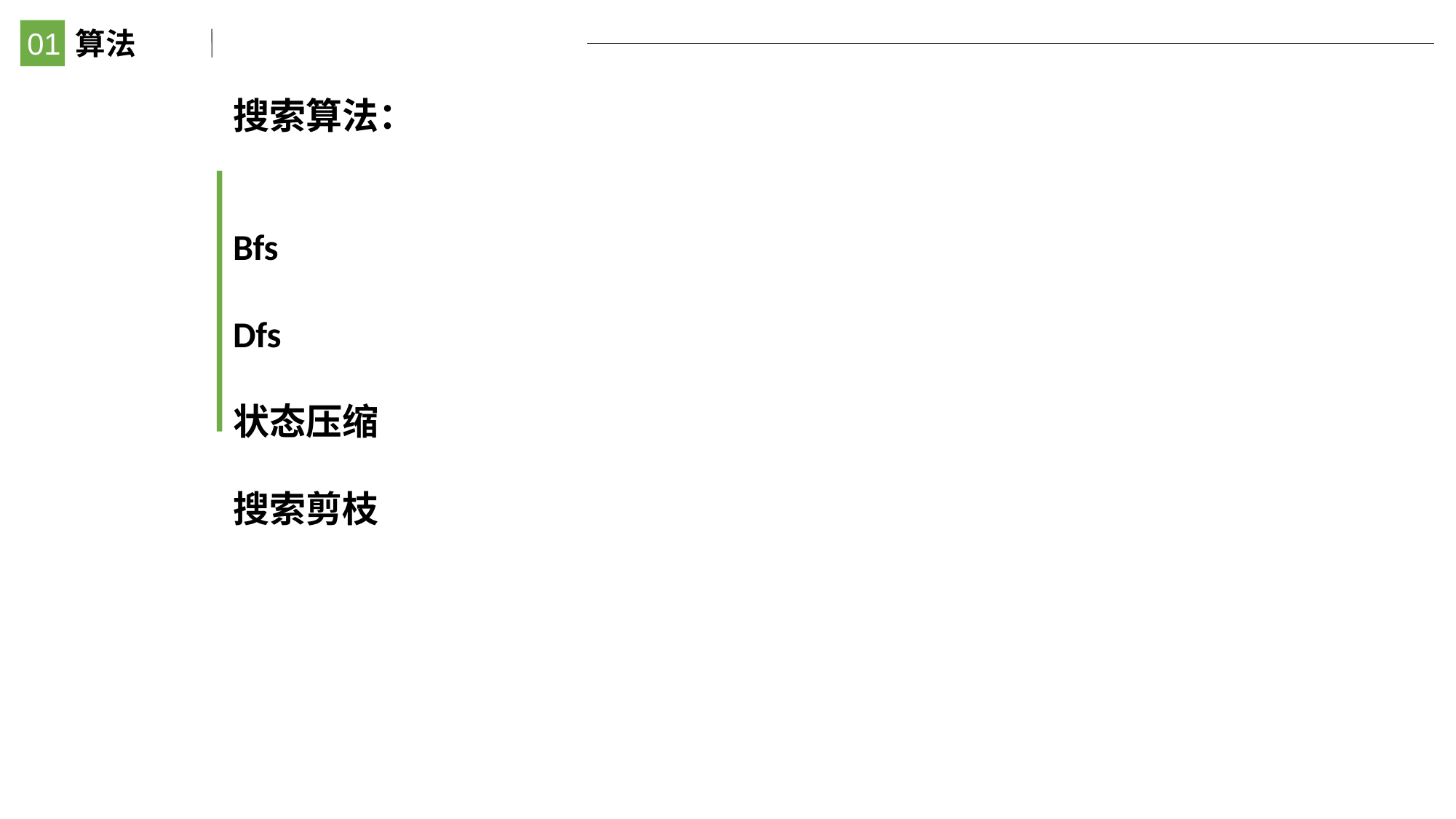

01
算法

搜索算法：

Bfs

Dfs

状态压缩

搜索剪枝